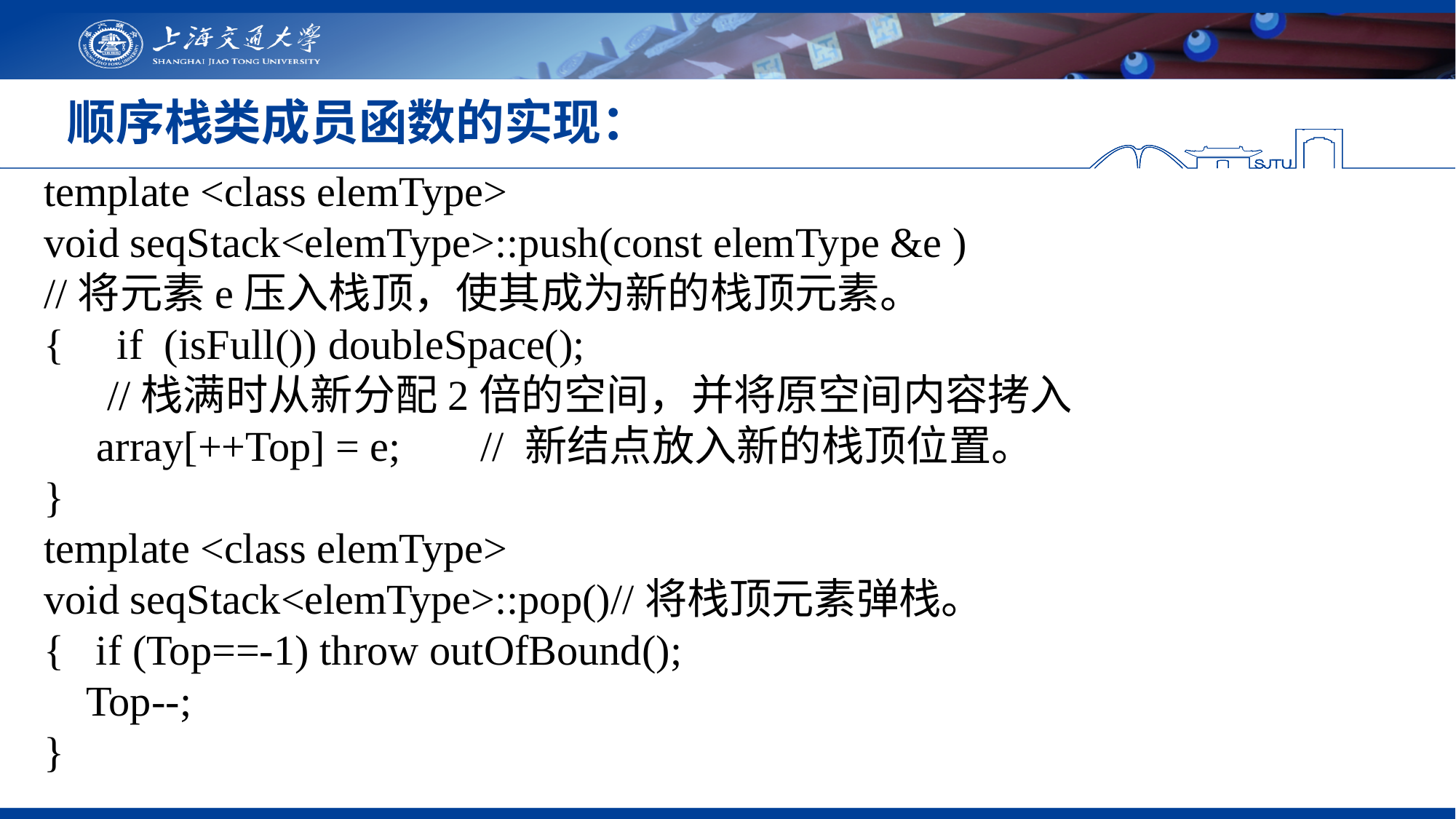

# 顺序栈类成员函数的实现：
template <class elemType>
void seqStack<elemType>::push(const elemType &e )
//将元素e压入栈顶，使其成为新的栈顶元素。
{     if  (isFull()) doubleSpace();
      //栈满时从新分配2倍的空间，并将原空间内容拷入
     array[++Top] = e;      	// 新结点放入新的栈顶位置。
}
template <class elemType>
void seqStack<elemType>::pop()//将栈顶元素弹栈。
{   if (Top==-1) throw outOfBound();
    Top--;
}